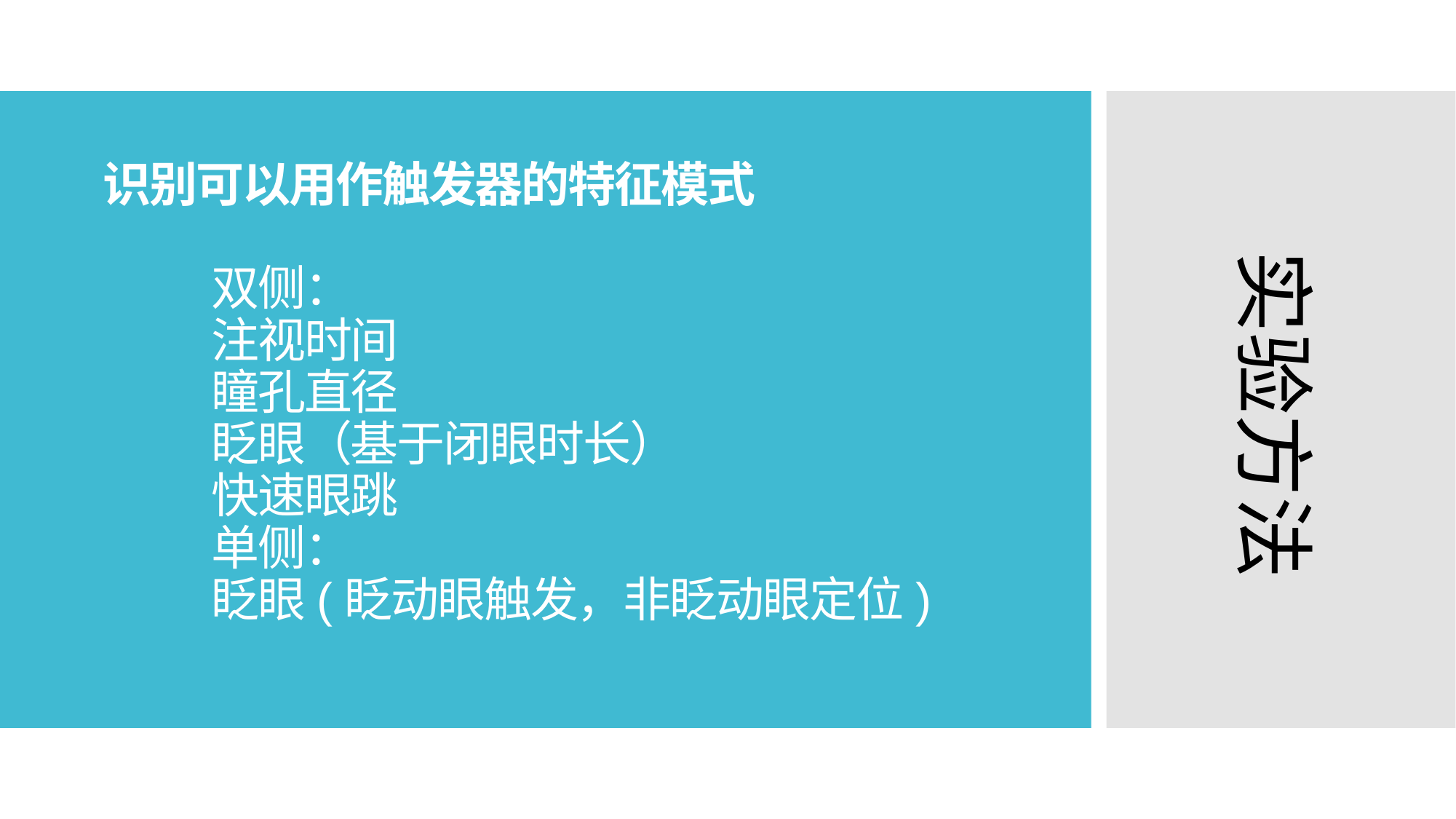

# 识别可以用作触发器的特征模式 双侧： 注视时间 瞳孔直径 眨眼（基于闭眼时长） 快速眼跳 单侧： 眨眼(眨动眼触发，非眨动眼定位)
实验方法